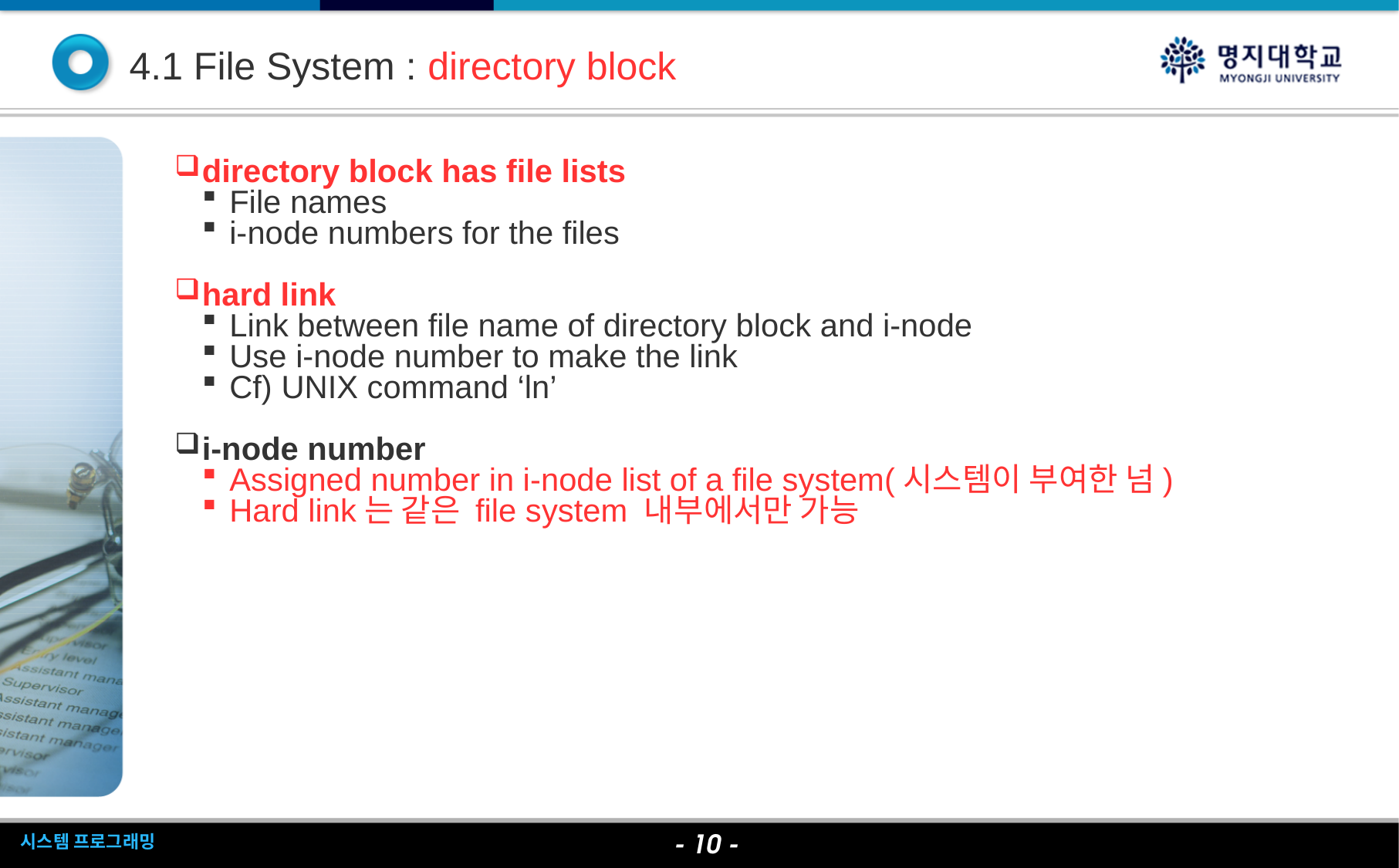

4.1 File System : directory block
directory block has file lists
File names
i-node numbers for the files

hard link
Link between file name of directory block and i-node
Use i-node number to make the link
Cf) UNIX command ‘ln’

i-node number
Assigned number in i-node list of a file system(시스템이 부여한 넘)
Hard link는 같은 file system 내부에서만 가능
- 10 -